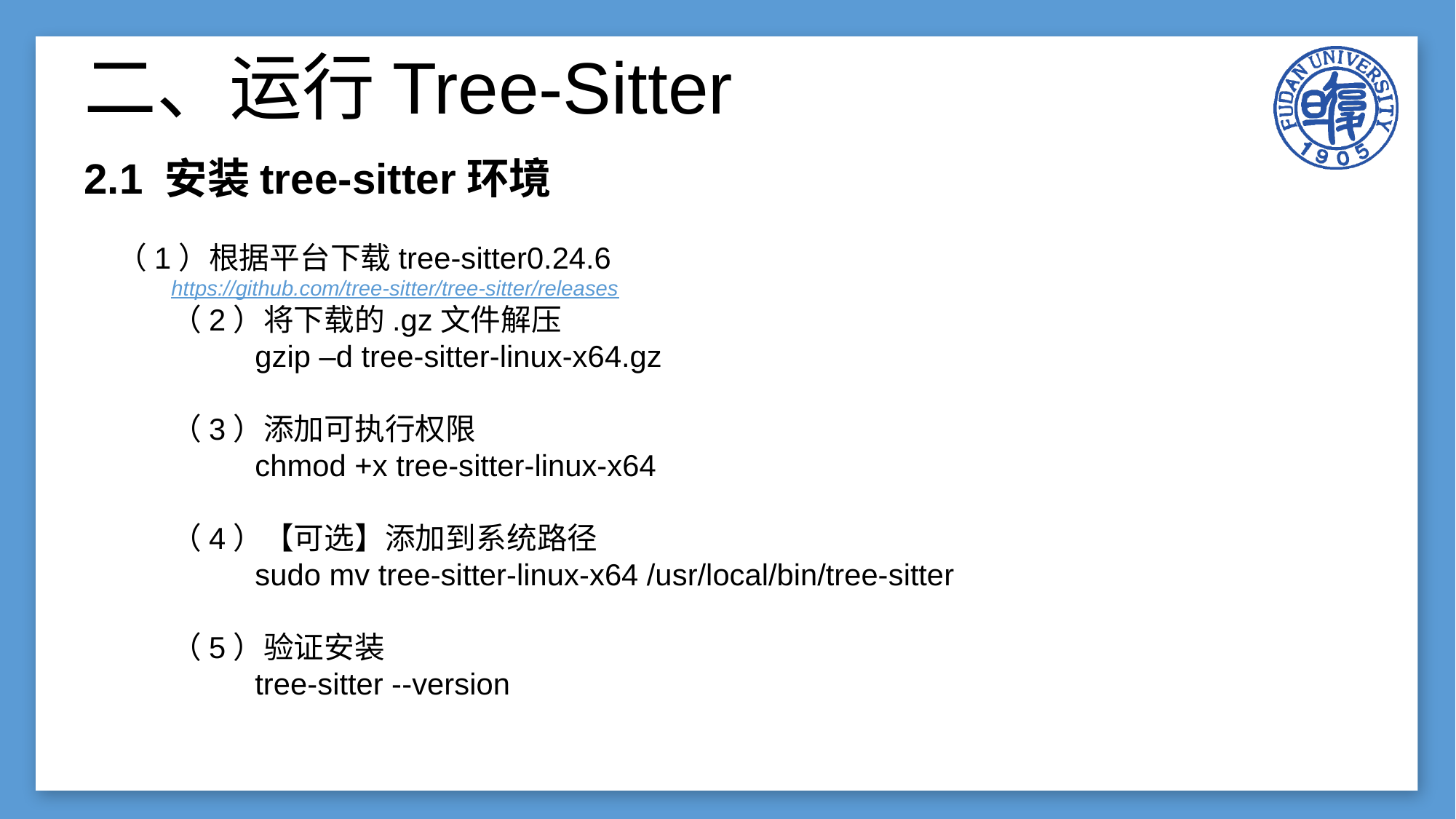

# 二、运行Tree-Sitter
2.1 安装tree-sitter环境
（1）根据平台下载tree-sitter0.24.6
https://github.com/tree-sitter/tree-sitter/releases
（2）将下载的.gz文件解压
          gzip –d tree-sitter-linux-x64.gz

（3）添加可执行权限
          chmod +x tree-sitter-linux-x64

（4）【可选】添加到系统路径
          sudo mv tree-sitter-linux-x64 /usr/local/bin/tree-sitter

（5）验证安装
          tree-sitter --version

4